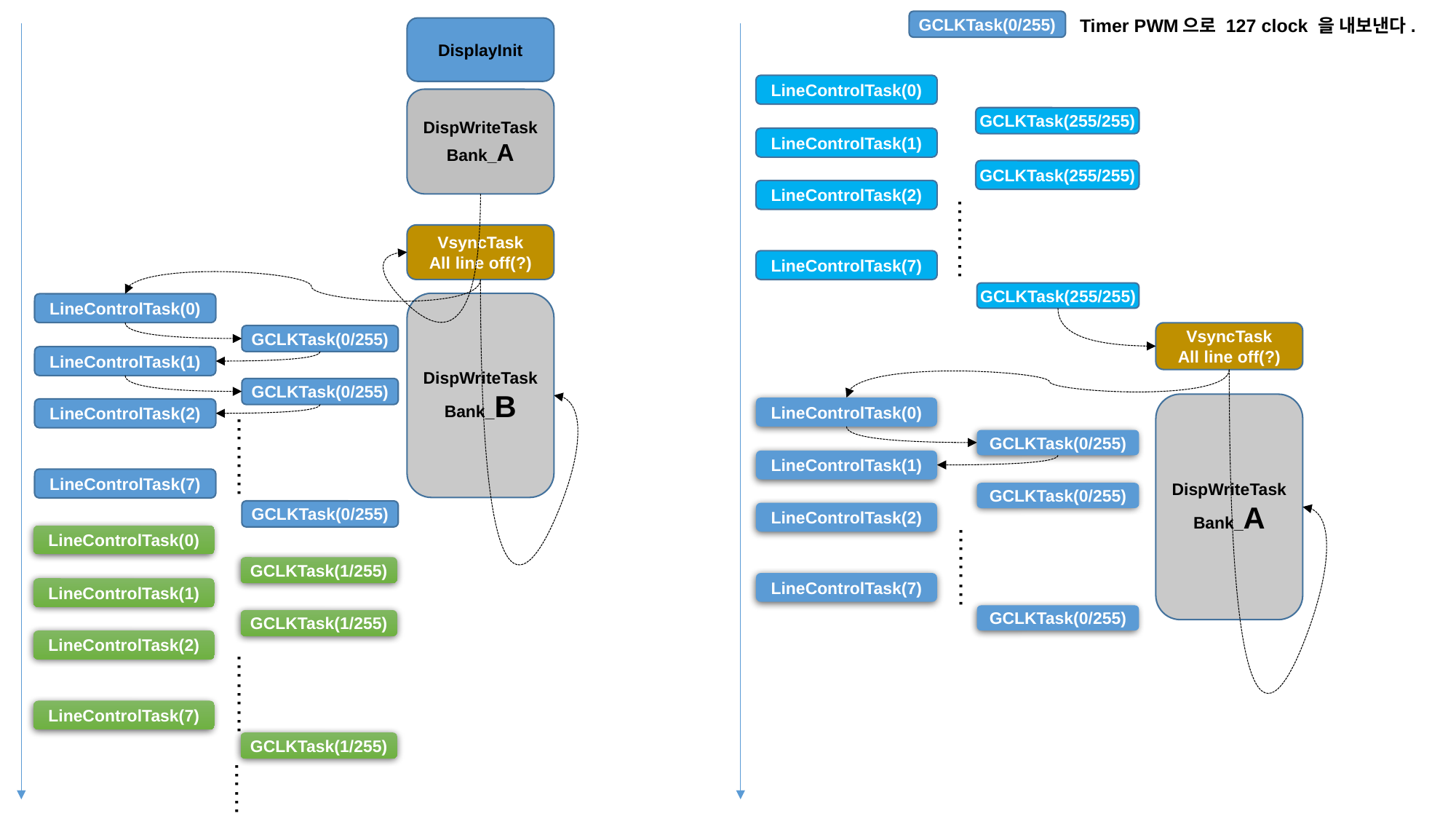

Timer PWM으로 127 clock 을 내보낸다.
GCLKTask(0/255)
DisplayInit
LineControlTask(0)
LineControlTask(1)
LineControlTask(2)
LineControlTask(7)
LineControlTask(0)
LineControlTask(1)
LineControlTask(2)
LineControlTask(7)
DispWriteTask
Bank_A
GCLKTask(255/255)
GCLKTask(255/255)
GCLKTask(255/255)
GCLKTask(0/255)
GCLKTask(0/255)
GCLKTask(0/255)
………
VsyncTask
All line off(?)
DispWriteTask
Bank_B
LineControlTask(0)
LineControlTask(1)
LineControlTask(2)
LineControlTask(7)
LineControlTask(0)
LineControlTask(1)
LineControlTask(2)
LineControlTask(7)
VsyncTask
All line off(?)
GCLKTask(0/255)
GCLKTask(0/255)
GCLKTask(0/255)
GCLKTask(1/255)
GCLKTask(1/255)
GCLKTask(1/255)
DispWriteTask
Bank_A
………
………
………
……